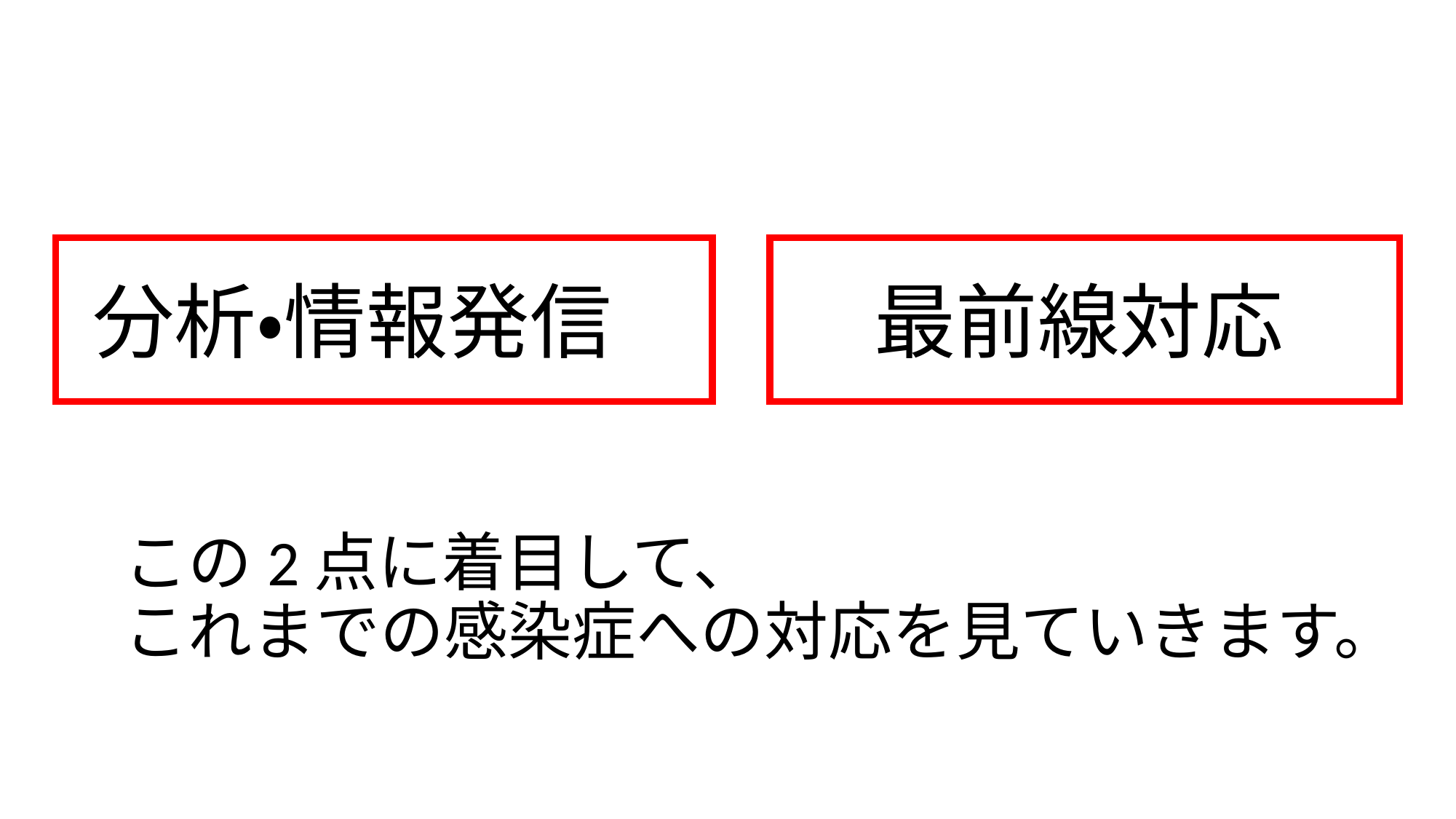

分析・情報発信
最前線対応
# この2点に着目して、 これまでの感染症への対応を見ていきます。